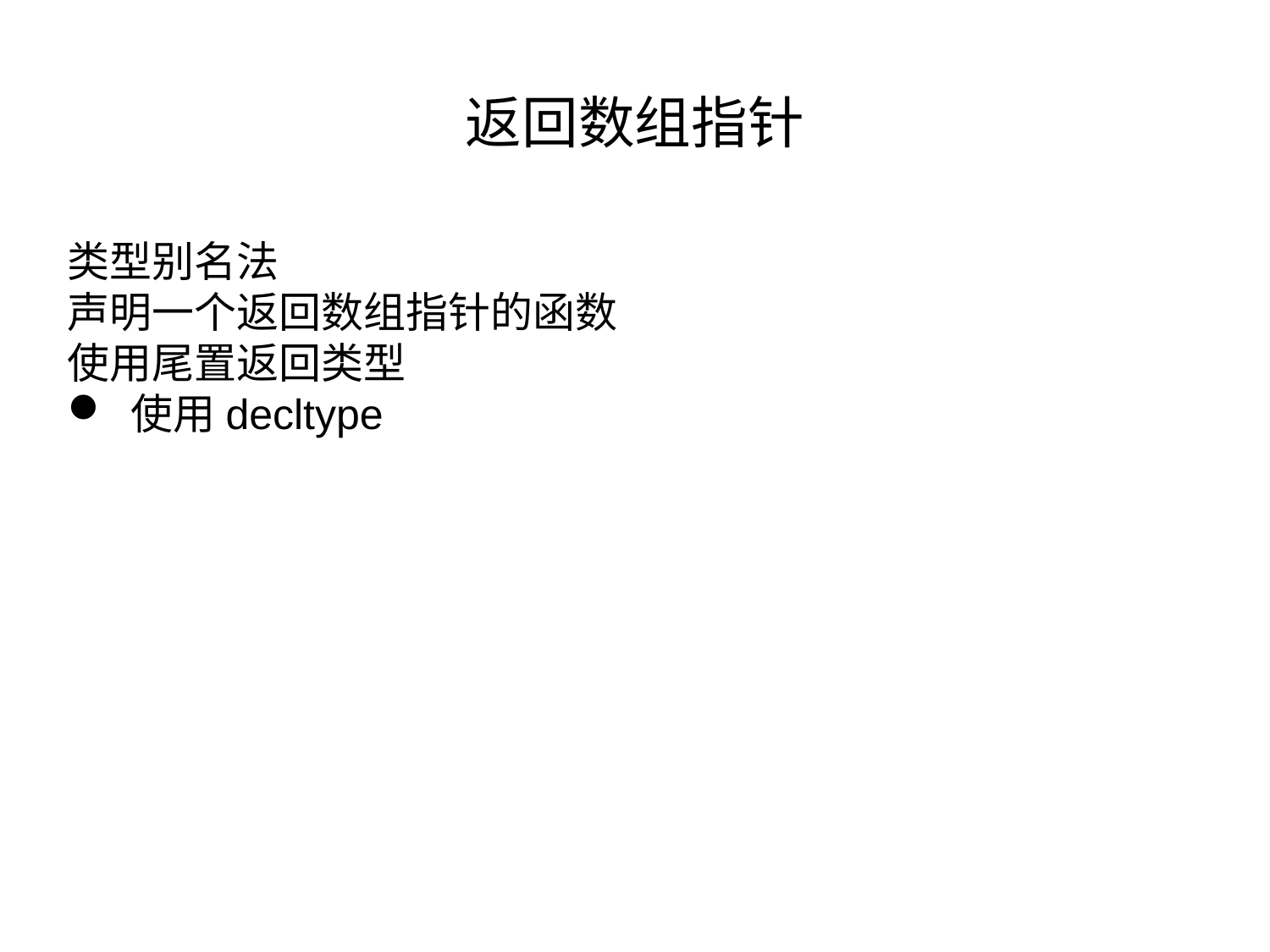

返回数组指针
类型别名法
声明一个返回数组指针的函数
使用尾置返回类型
使用decltype